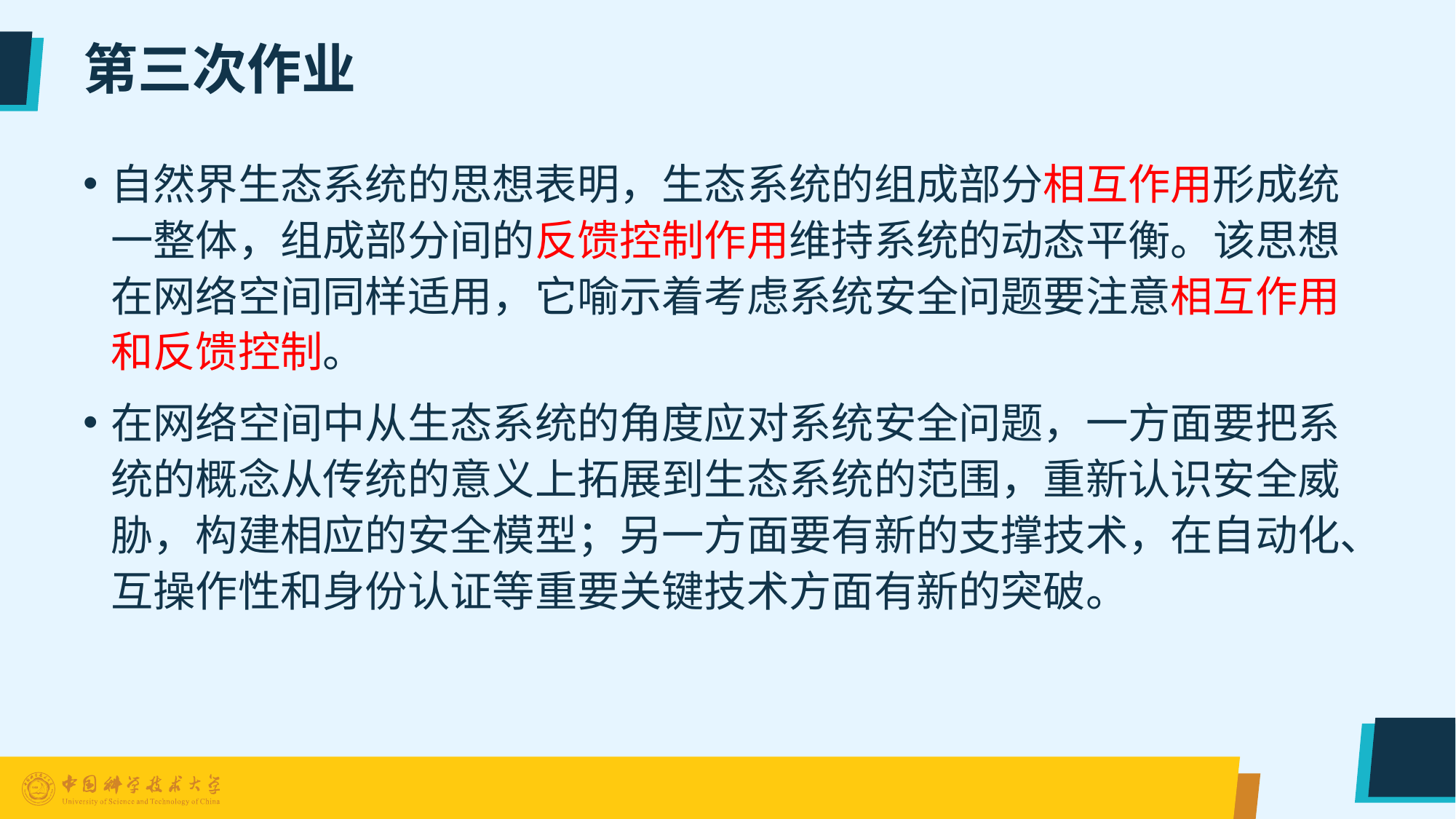

# 第三次作业
自然界生态系统的思想表明，生态系统的组成部分相互作用形成统一整体，组成部分间的反馈控制作用维持系统的动态平衡。该思想在网络空间同样适用，它喻示着考虑系统安全问题要注意相互作用和反馈控制。
在网络空间中从生态系统的角度应对系统安全问题，一方面要把系统的概念从传统的意义上拓展到生态系统的范围，重新认识安全威胁，构建相应的安全模型；另一方面要有新的支撑技术，在自动化、互操作性和身份认证等重要关键技术方面有新的突破。
12